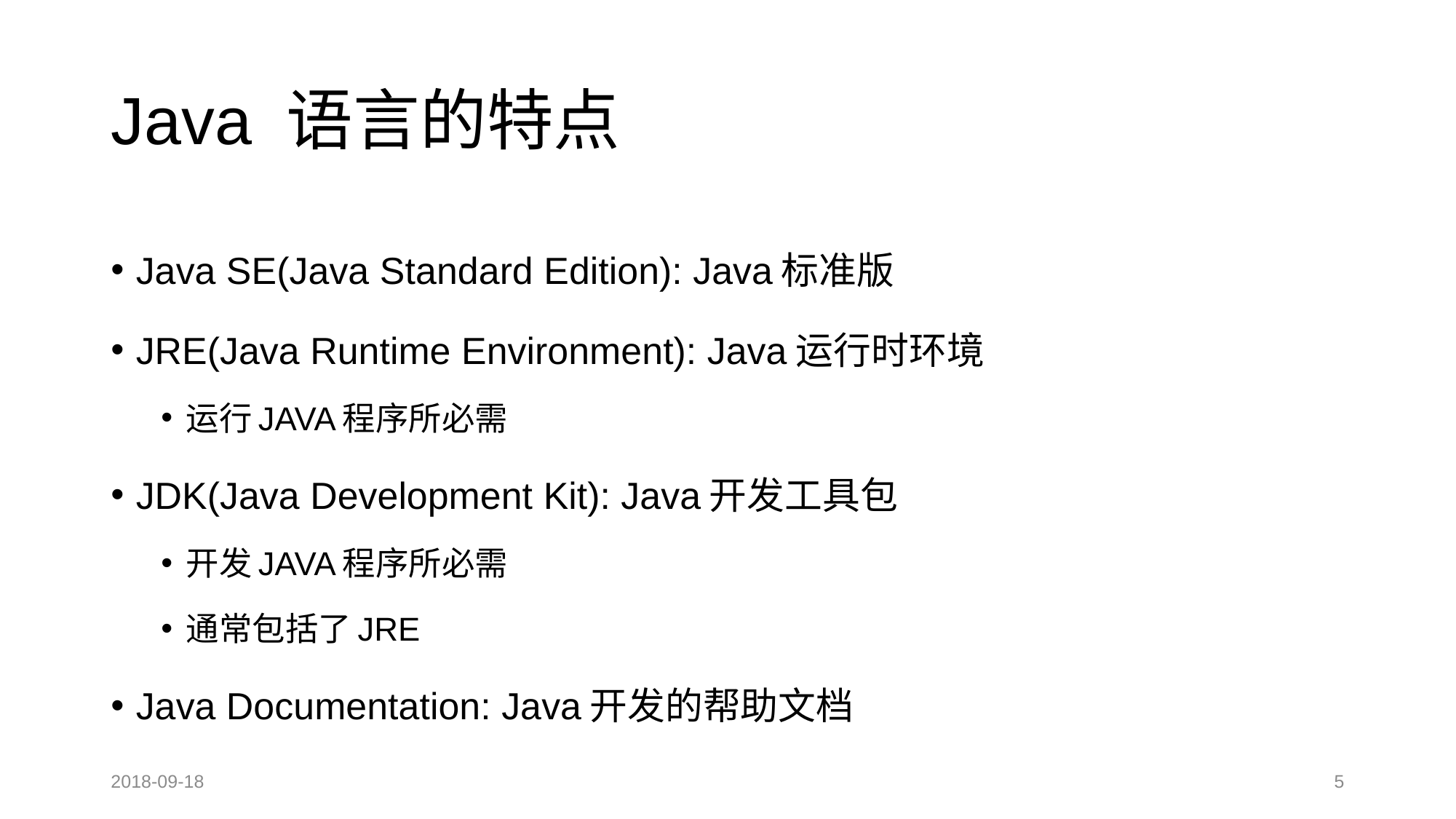

# Java 语言的特点
Java SE(Java Standard Edition): Java标准版
JRE(Java Runtime Environment): Java运行时环境
运行JAVA程序所必需
JDK(Java Development Kit): Java开发工具包
开发JAVA程序所必需
通常包括了JRE
Java Documentation: Java开发的帮助文档
2018-09-18
5